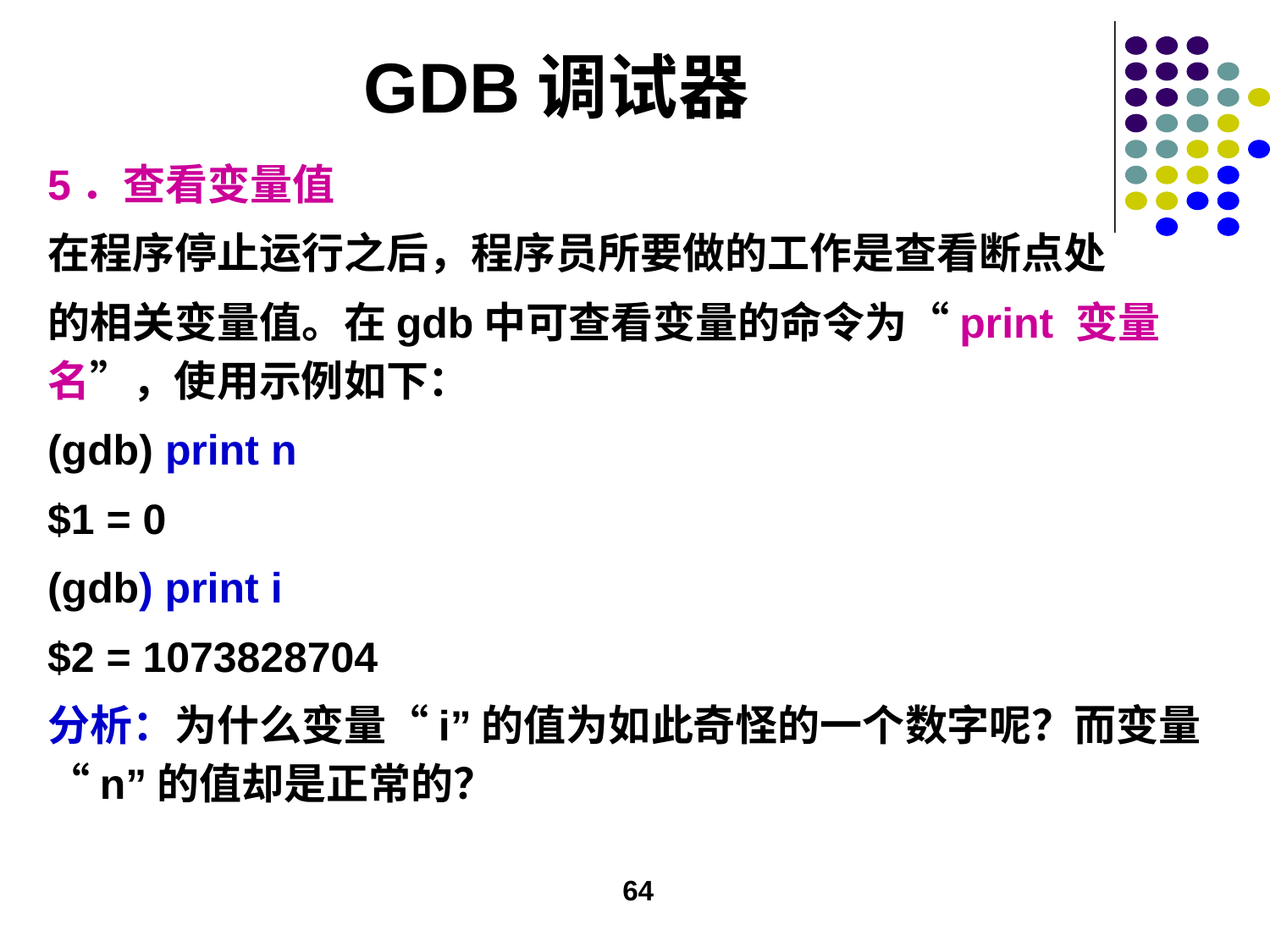

GDB调试器
5．查看变量值
在程序停止运行之后，程序员所要做的工作是查看断点处
的相关变量值。在gdb中可查看变量的命令为“print 变量名”，使用示例如下：
(gdb) print n
$1 = 0
(gdb) print i
$2 = 1073828704
分析：为什么变量“i”的值为如此奇怪的一个数字呢？而变量“n”的值却是正常的？
64